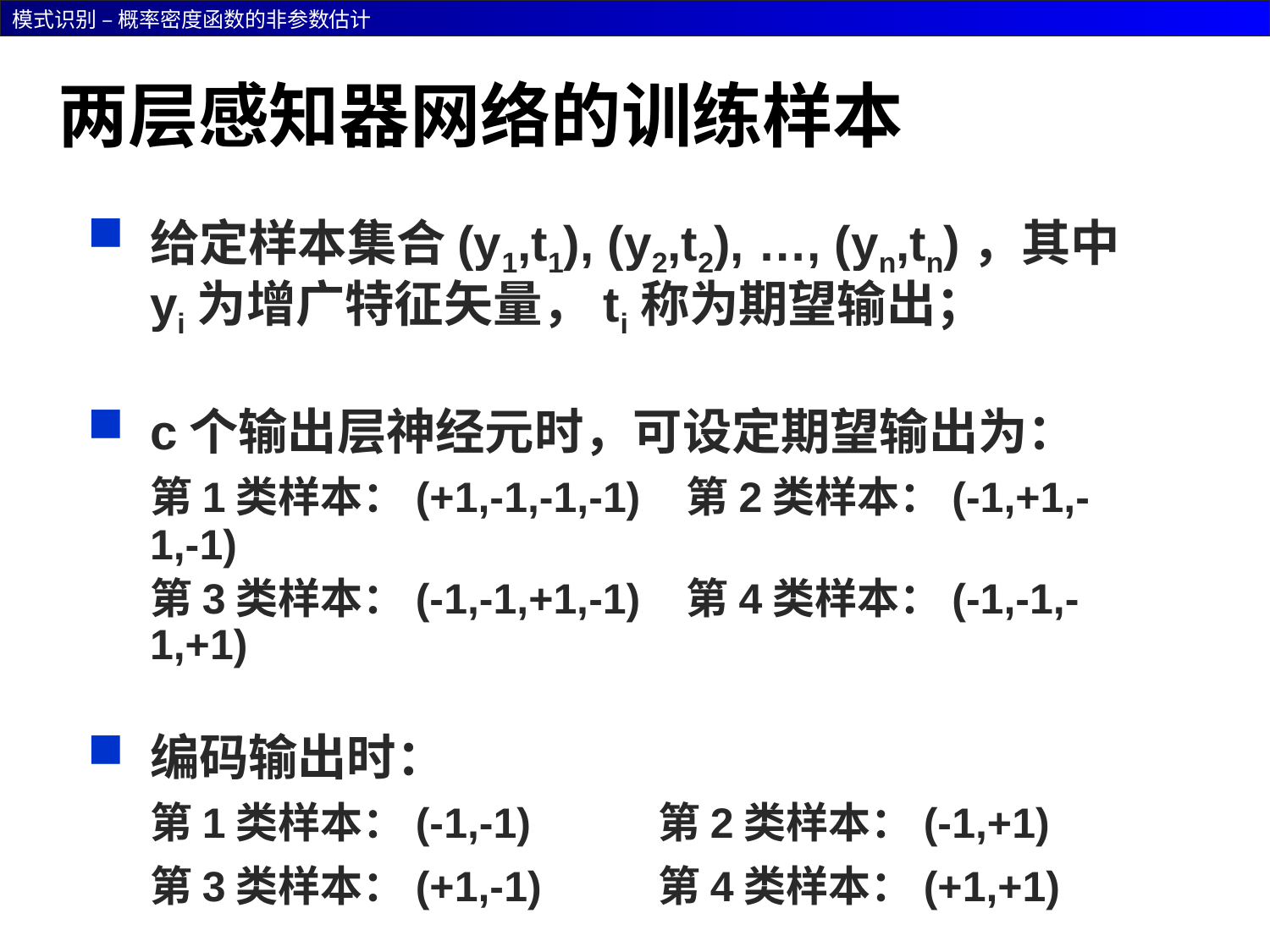

# 两层感知器网络的训练样本
给定样本集合(y1,t1), (y2,t2), …, (yn,tn)，其中yi为增广特征矢量，ti称为期望输出；

c个输出层神经元时，可设定期望输出为：
	第1类样本：(+1,-1,-1,-1)   第2类样本：(-1,+1,-1,-1)
	第3类样本：(-1,-1,+1,-1)   第4类样本：(-1,-1,-1,+1)

编码输出时：
	第1类样本：(-1,-1) 	第2类样本：(-1,+1)
	第3类样本：(+1,-1) 	第4类样本：(+1,+1)